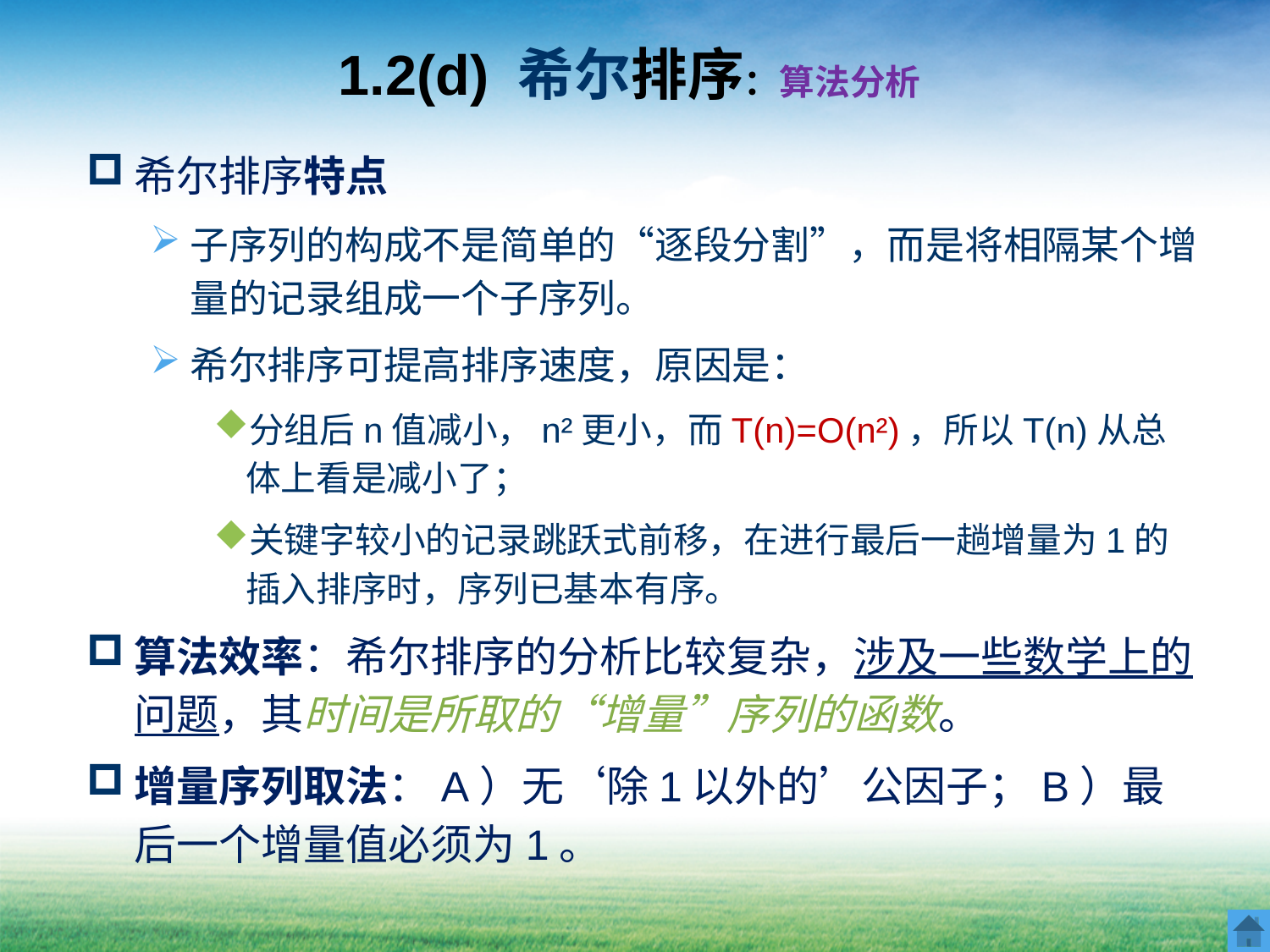

# 1.2(d) 希尔排序：算法分析
希尔排序特点
子序列的构成不是简单的“逐段分割”，而是将相隔某个增量的记录组成一个子序列。
希尔排序可提高排序速度，原因是：
分组后n值减小，n²更小，而T(n)=O(n²)，所以T(n)从总体上看是减小了；
关键字较小的记录跳跃式前移，在进行最后一趟增量为1的插入排序时，序列已基本有序。
算法效率：希尔排序的分析比较复杂，涉及一些数学上的问题，其时间是所取的“增量”序列的函数。
增量序列取法：A）无‘除1以外的’公因子；B）最后一个增量值必须为1。